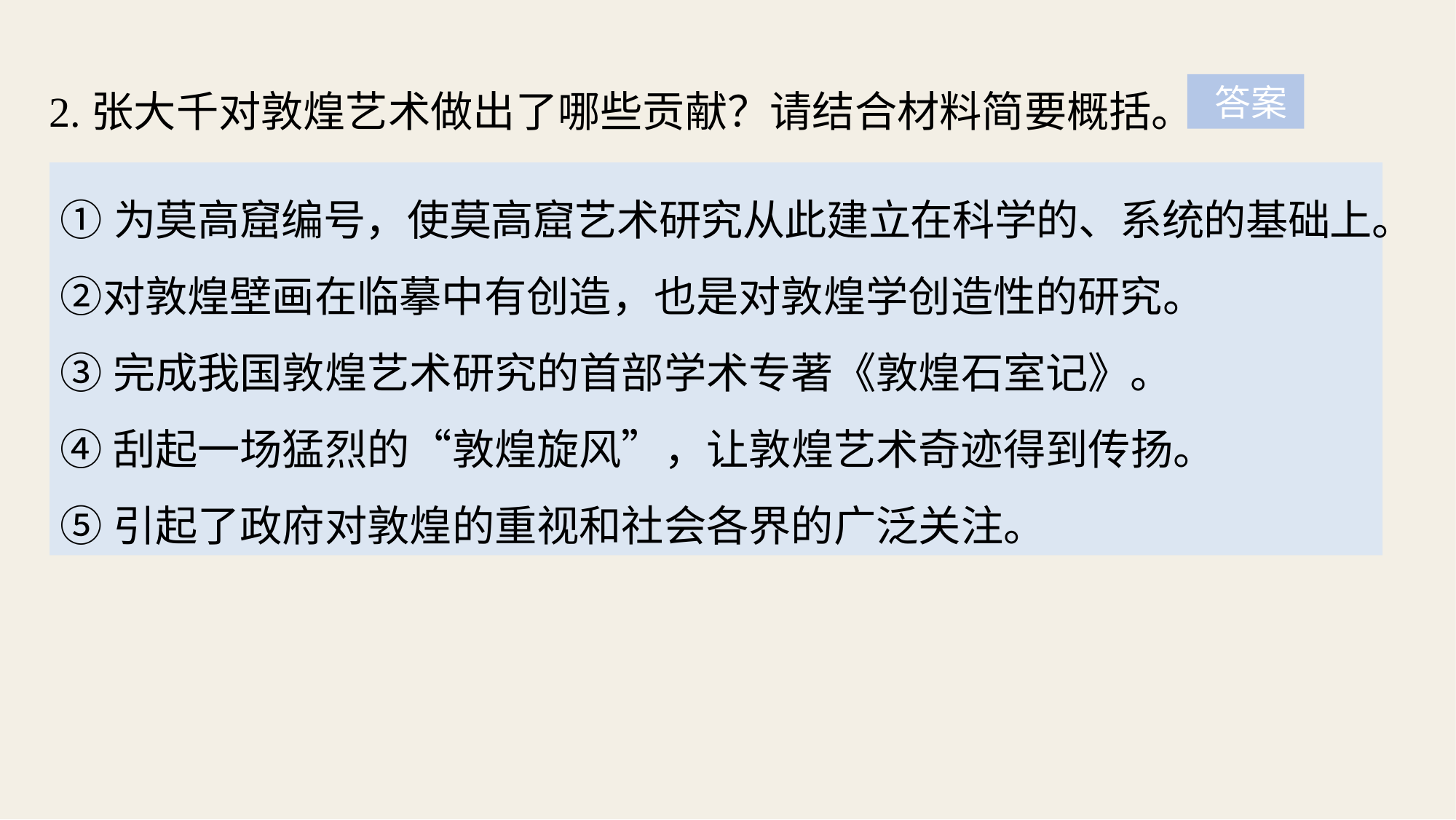

2.张大千对敦煌艺术做出了哪些贡献？请结合材料简要概括。
 答案
①为莫高窟编号，使莫高窟艺术研究从此建立在科学的、系统的基础上。②对敦煌壁画在临摹中有创造，也是对敦煌学创造性的研究。
③完成我国敦煌艺术研究的首部学术专著《敦煌石室记》。
④刮起一场猛烈的“敦煌旋风”，让敦煌艺术奇迹得到传扬。
⑤引起了政府对敦煌的重视和社会各界的广泛关注。